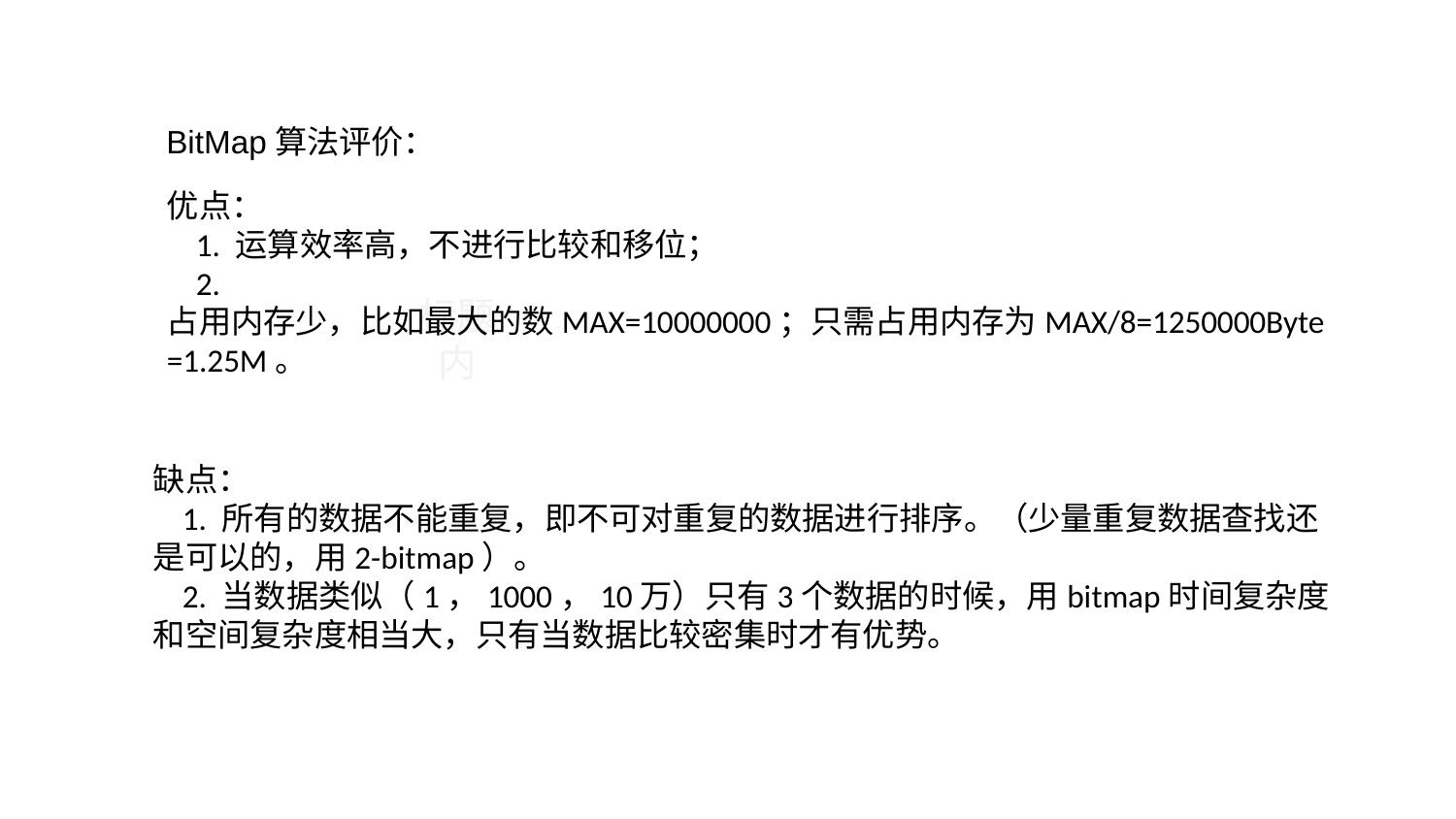

BitMap算法评价：
优点：
    1. 运算效率高，不进行比较和移位；
    2. 占用内存少，比如最大的数MAX=10000000；只需占用内存为MAX/8=1250000Byte=1.25M。
标题
内
缺点：
    1. 所有的数据不能重复，即不可对重复的数据进行排序。（少量重复数据查找还是可以的，用2-bitmap）。
    2. 当数据类似（1，1000，10万）只有3个数据的时候，用bitmap时间复杂度和空间复杂度相当大，只有当数据比较密集时才有优势。